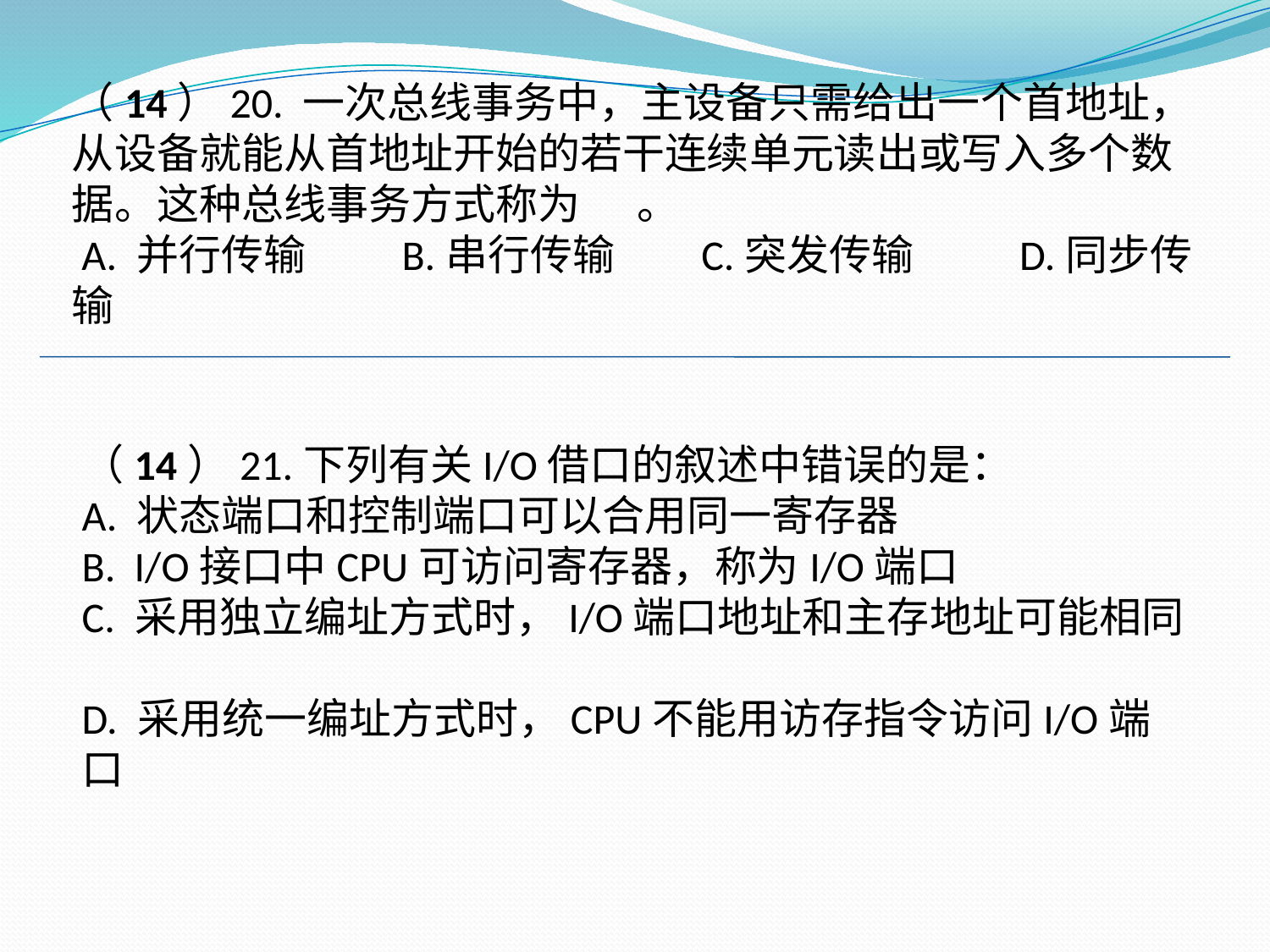

（14）20. 一次总线事务中，主设备只需给出一个首地址，从设备就能从首地址开始的若干连续单元读出或写入多个数据。这种总线事务方式称为      。
 A. 并行传输         B.串行传输        C.突发传输          D.同步传输

（14）21.下列有关I/O借口的叙述中错误的是：
A. 状态端口和控制端口可以合用同一寄存器
B.  I/O接口中CPU可访问寄存器，称为I/O端口
C. 采用独立编址方式时，I/O端口地址和主存地址可能相同
D. 采用统一编址方式时，CPU不能用访存指令访问I/O端口